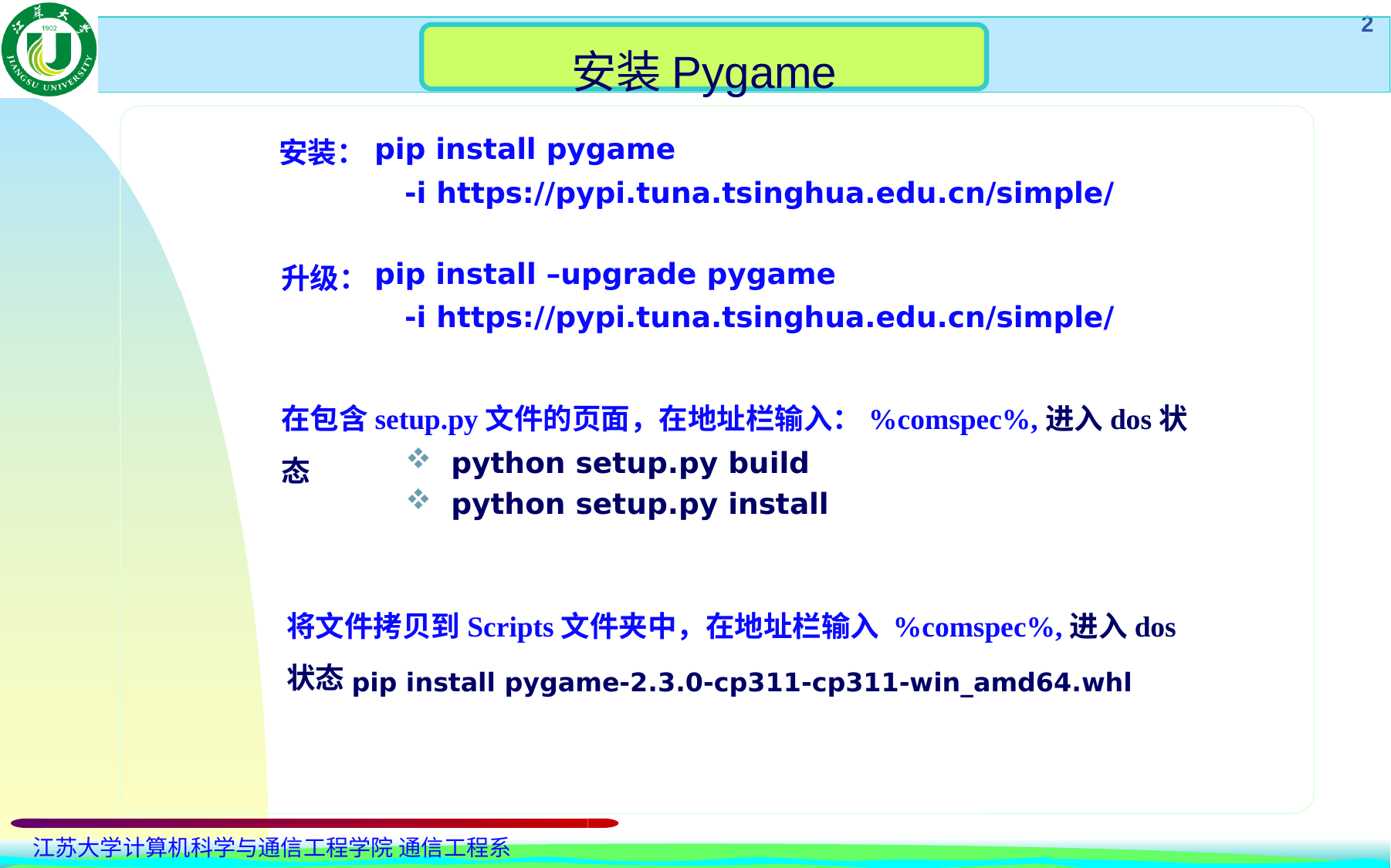

安装Pygame

安装：
pip install pygame
   -i https://pypi.tuna.tsinghua.edu.cn/simple/
升级：
pip install –upgrade pygame
   -i https://pypi.tuna.tsinghua.edu.cn/simple/
在包含setup.py文件的页面，在地址栏输入：%comspec%,进入dos状态
python setup.py build
python setup.py install
将文件拷贝到Scripts文件夹中，在地址栏输入 %comspec%,进入dos状态
pip install pygame-2.3.0-cp311-cp311-win_amd64.whl